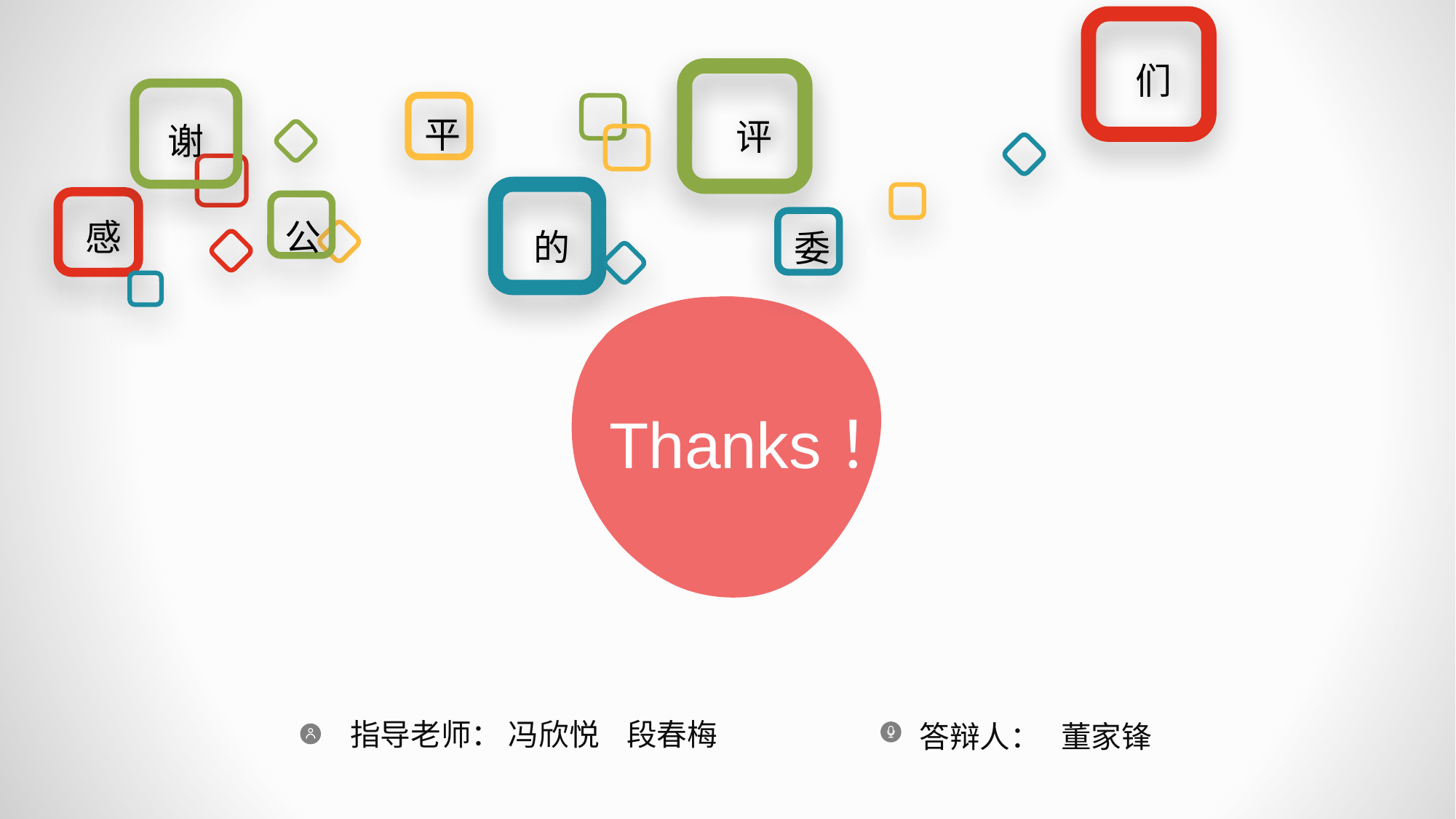

们

平
评
谢

感
公

的
委

Thanks！
指导老师： 冯欣悦    段春梅
答辩人：   董家锋